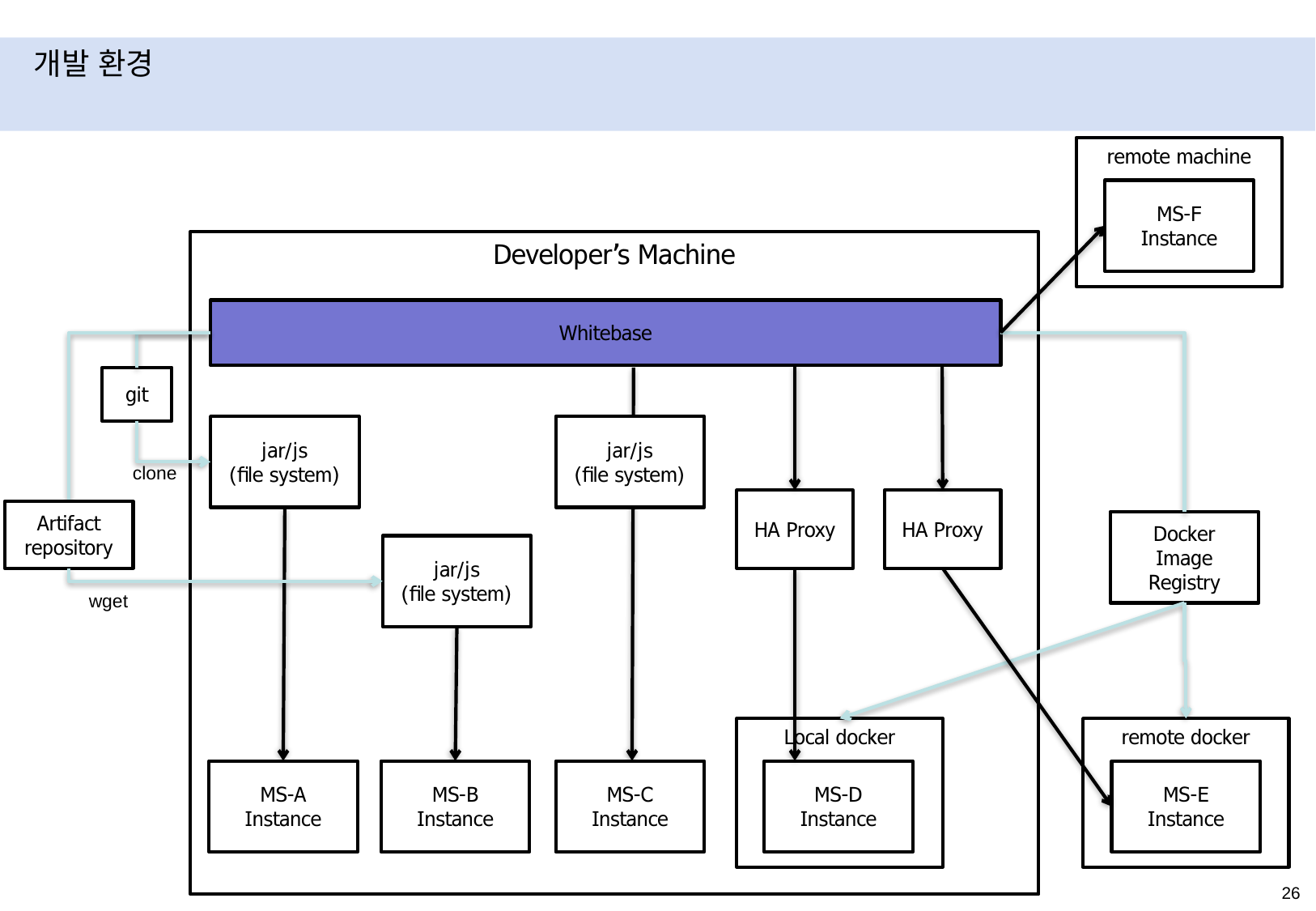

# 개발 환경
remote machine
MS-F
Instance
Developer’s Machine
Whitebase
git
jar/js
(file system)
jar/js
(file system)
clone
HA Proxy
HA Proxy
Artifact
repository
Docker
Image
Registry
jar/js
(file system)
wget
Local docker
remote docker
MS-A
Instance
MS-B
Instance
MS-C
Instance
MS-E
Instance
MS-D
Instance